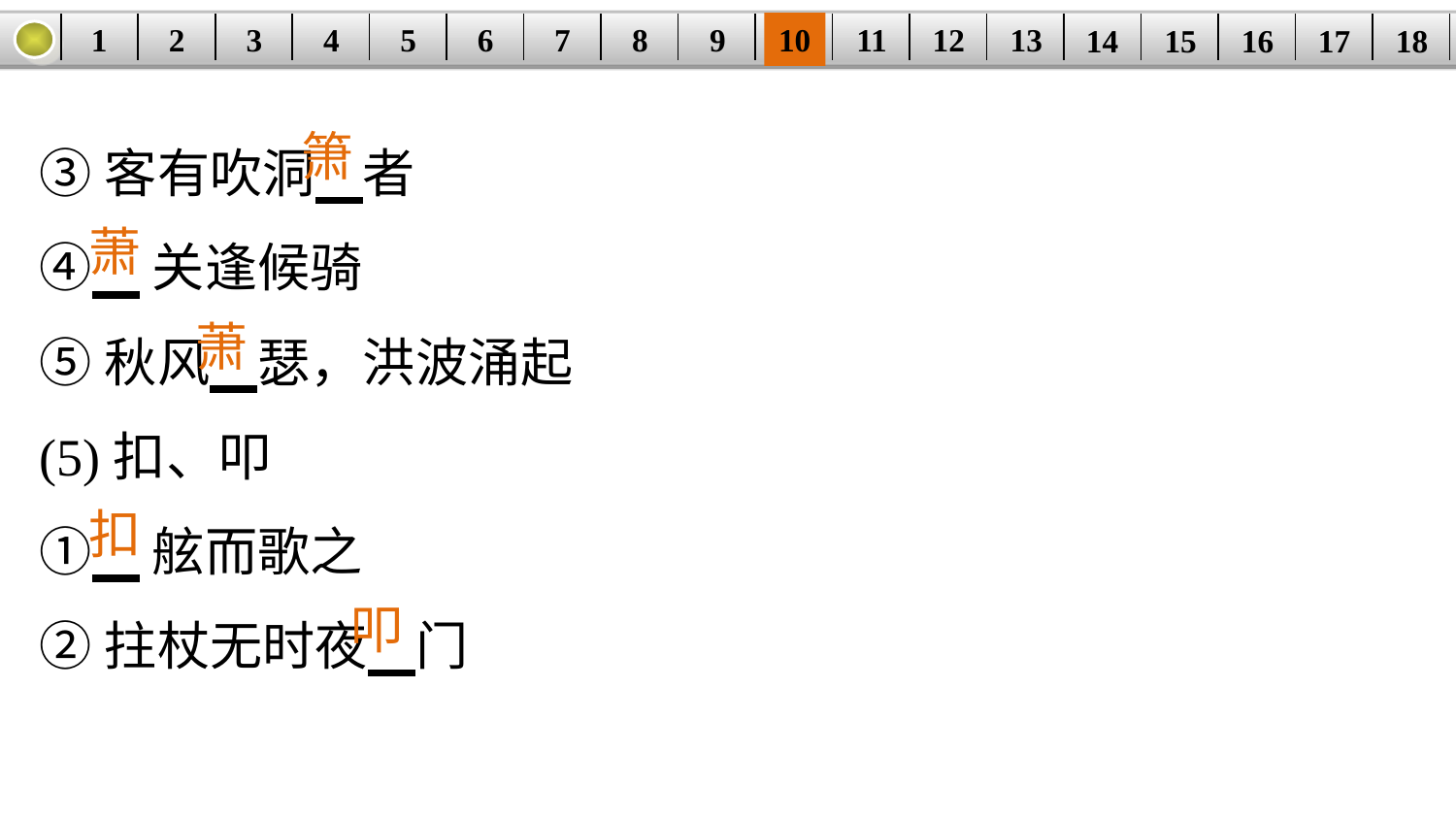

1
2
3
4
5
6
7
8
9
10
11
12
13
14
15
16
17
18
|  |  |  |  |  |  |  |  |  |  |  |  |  |  |  |  |  |  |
| --- | --- | --- | --- | --- | --- | --- | --- | --- | --- | --- | --- | --- | --- | --- | --- | --- | --- |

③客有吹洞    者
④    关逢候骑
⑤秋风    瑟，洪波涌起
(5)扣、叩
①    舷而歌之
②拄杖无时夜    门
箫
萧
萧
扣
叩